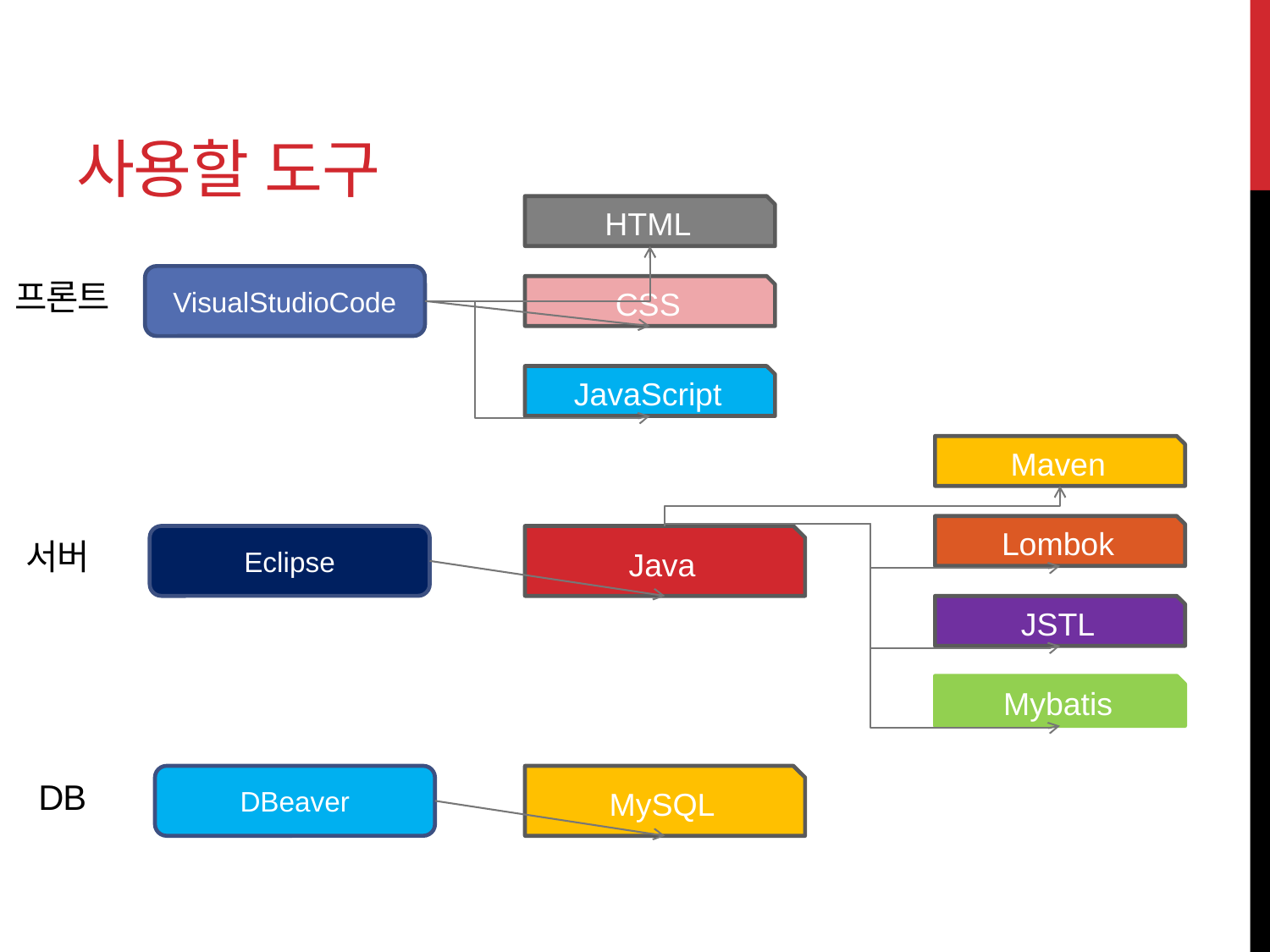

# 사용할 도구
HTML
프론트
VisualStudioCode
CSS
JavaScript
Maven
Lombok
서버
Eclipse
Java
JSTL
Mybatis
DB
DBeaver
MySQL